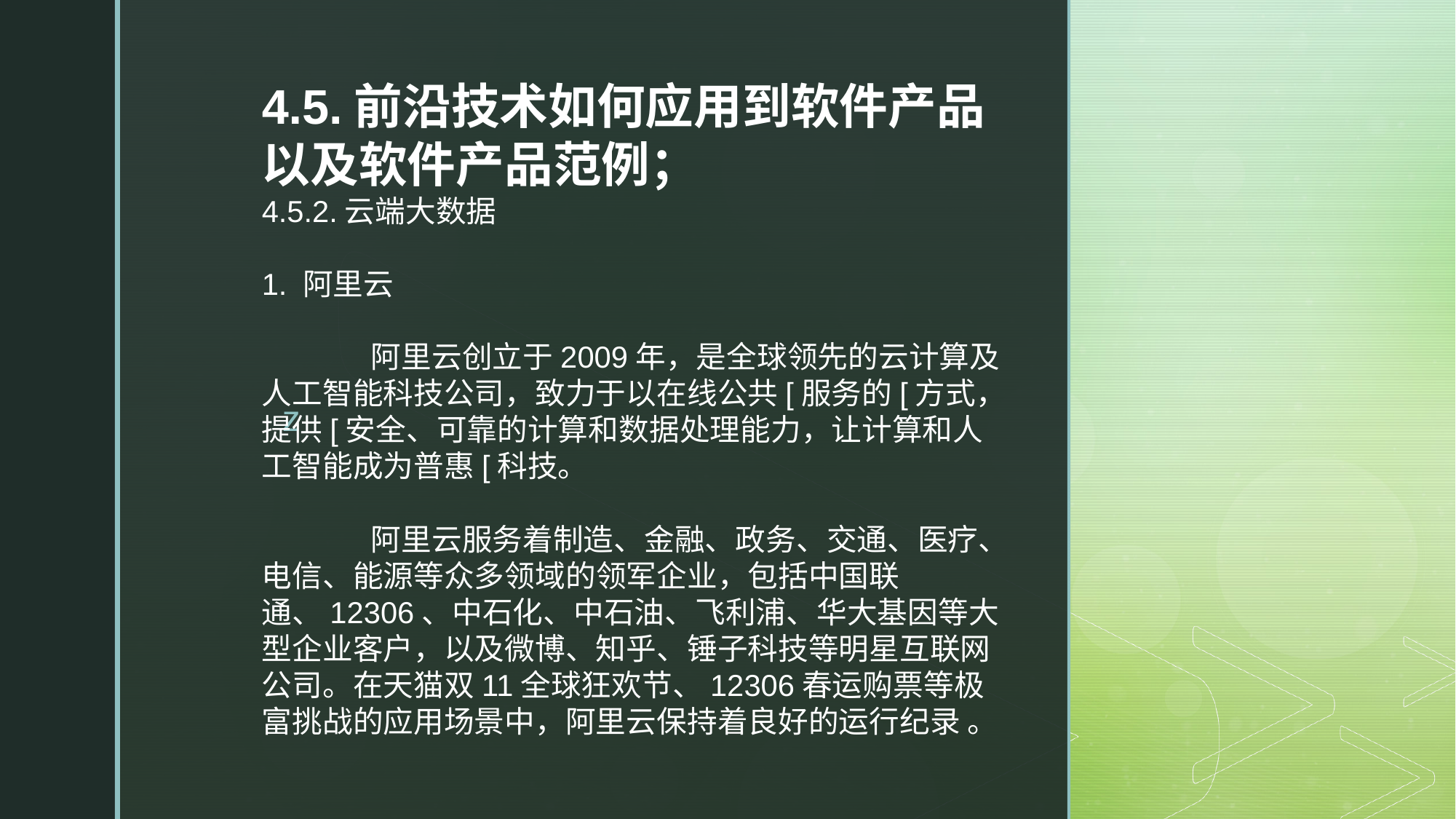

4.5.前沿技术如何应用到软件产品以及软件产品范例；
4.5.2.云端大数据

1. 阿里云

   ​	阿里云创立于2009年，是全球领先的云计算及人工智能科技公司，致力于以在线公共[服务的[方式，提供[安全、可靠的计算和数据处理能力，让计算和人工智能成为普惠[科技。

   ​	阿里云服务着制造、金融、政务、交通、医疗、电信、能源等众多领域的领军企业，包括中国联通、12306、中石化、中石油、飞利浦、华大基因等大型企业客户，以及微博、知乎、锤子科技等明星互联网公司。在天猫双11全球狂欢节、12306春运购票等极富挑战的应用场景中，阿里云保持着良好的运行纪录 。